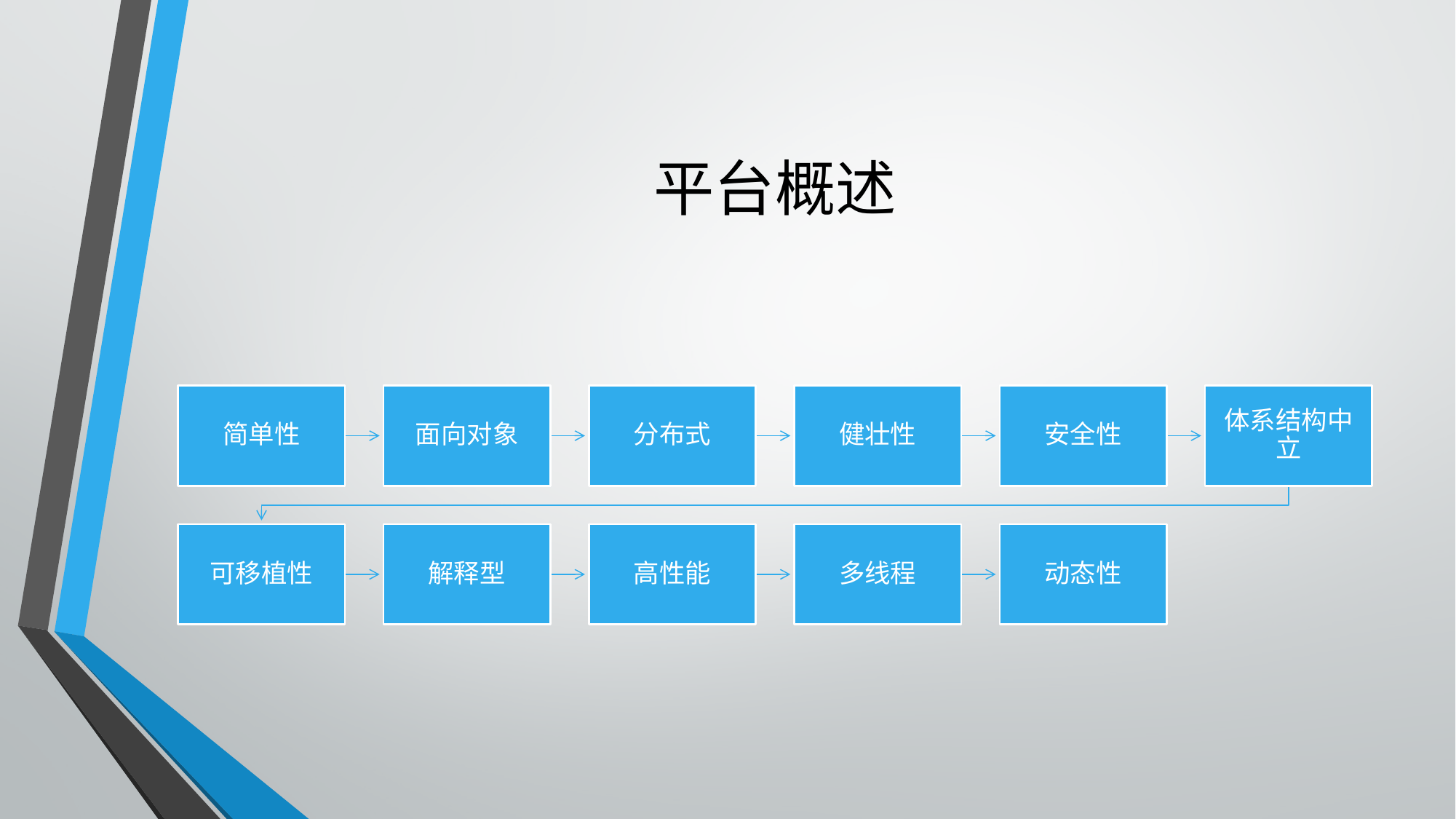

# 平台概述

简单性

面向对象

分布式

健壮性

安全性

体系结构中立

可移植性

解释型

高性能

多线程
动态性